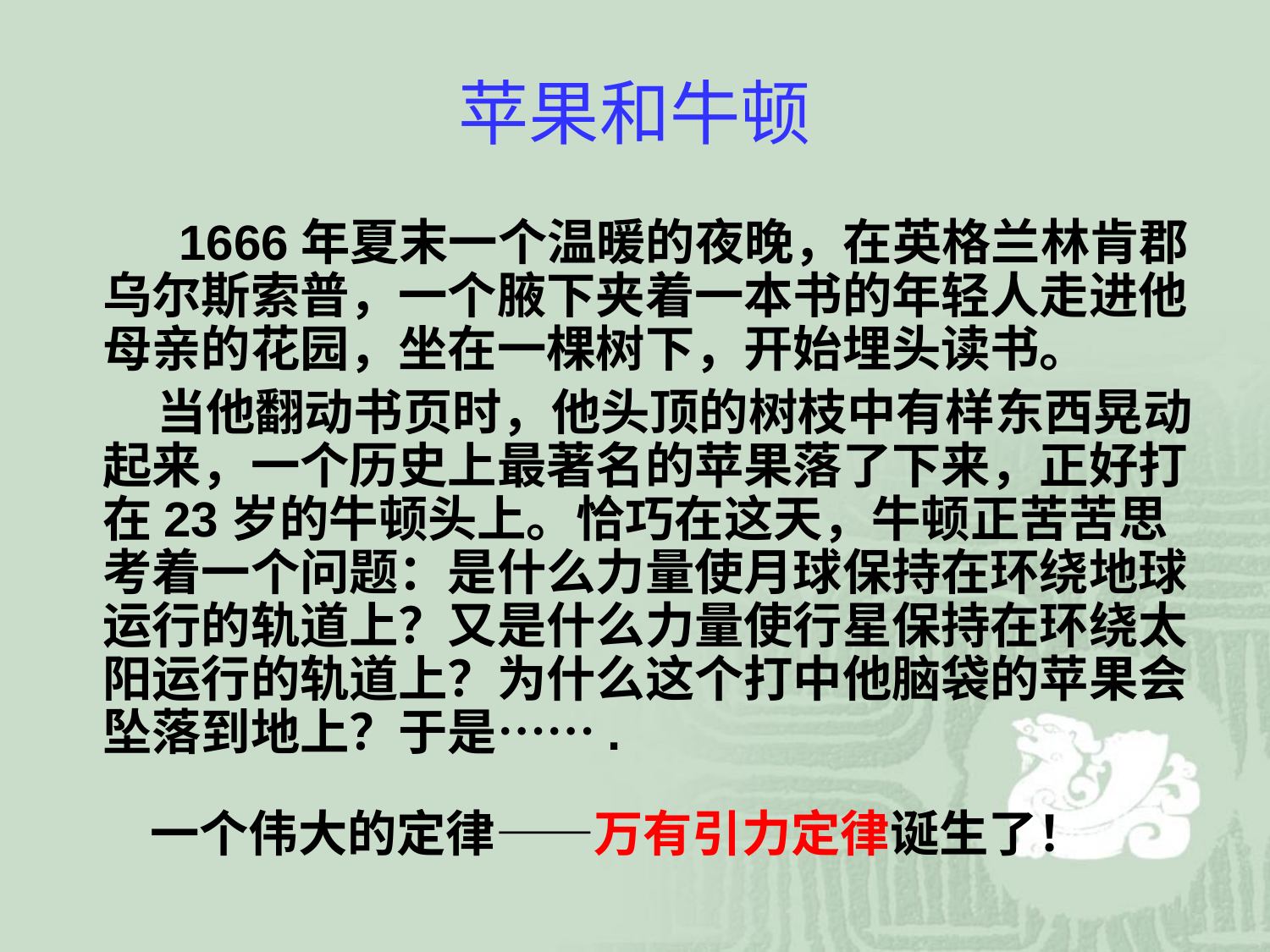

# 苹果和牛顿
         1666年夏末一个温暖的夜晚，在英格兰林肯郡乌尔斯索普，一个腋下夹着一本书的年轻人走进他母亲的花园，坐在一棵树下，开始埋头读书。
        当他翻动书页时，他头顶的树枝中有样东西晃动起来，一个历史上最著名的苹果落了下来，正好打在23岁的牛顿头上。恰巧在这天，牛顿正苦苦思考着一个问题：是什么力量使月球保持在环绕地球运行的轨道上？又是什么力量使行星保持在环绕太阳运行的轨道上？为什么这个打中他脑袋的苹果会坠落到地上？于是…….
一个伟大的定律——万有引力定律诞生了！